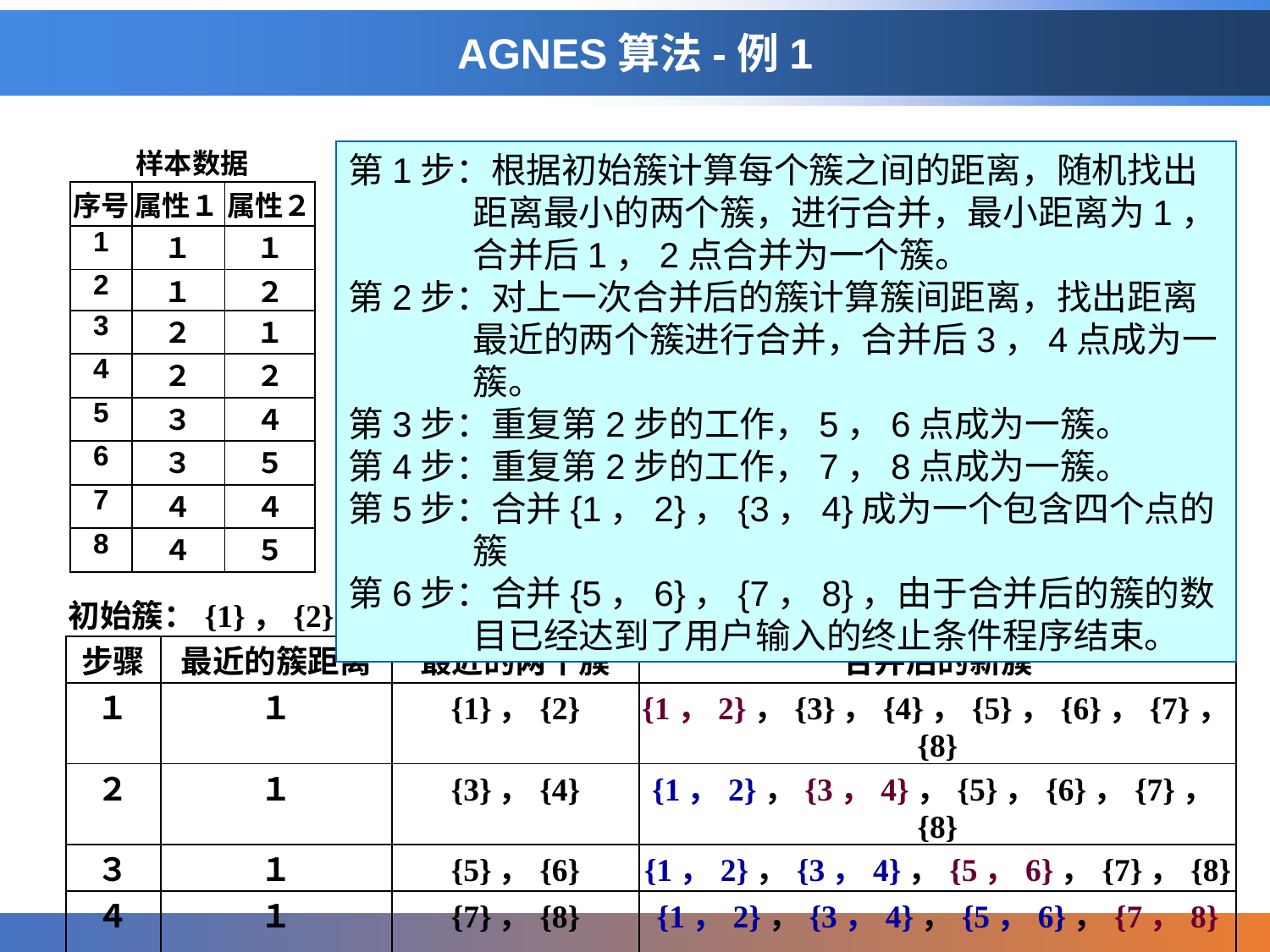

# AGNES算法-例1
| 样本数据 |  |  |
| --- | --- | --- |
| 序号 | 属性１ | 属性２ |
| 1 | １ | １ |
| 2 | １ | ２ |
| 3 | ２ | １ |
| 4 | ２ | ２ |
| 5 | ３ | ４ |
| 6 | ３ | ５ |
| 7 | ４ | ４ |
| 8 | ４ | ５ |
第1步：根据初始簇计算每个簇之间的距离，随机找出距离最小的两个簇，进行合并，最小距离为1，合并后1，2点合并为一个簇。
第2步：对上一次合并后的簇计算簇间距离，找出距离最近的两个簇进行合并，合并后3，4点成为一簇。
第3步：重复第2步的工作，5，6点成为一簇。
第4步：重复第2步的工作，7，8点成为一簇。
第5步：合并{1，2}，{3，4}成为一个包含四个点的簇
第6步：合并{5，6}，{7，8}，由于合并后的簇的数目已经达到了用户输入的终止条件程序结束。

| 初始簇：{1}，{2}，{3}，{4}，{5}，{6}，{7}，{8}；终止条件两个簇 |  |  |  |
| --- | --- | --- | --- |
| 步骤 | 最近的簇距离 | 最近的两个簇 | 合并后的新簇 |
| １ | １ | {1}，{2} | {1，2}，{3}，{4}，{5}，{6}，{7}，{8} |
| ２ | １ | {3}，{4} | {1，2}，{3，4}，{5}，{6}，{7}，{8} |
| ３ | １ | {5}，{6} | {1，2}，{3，4}，{5，6}，{7}，{8} |
| ４ | １ | {7}，{8} | {1，2}，{3，4}，{5，6}，{7，8} |
| ５ | １ | {1，2}，{3，4} | {1，2，3，4}，{5，6}，{7，8} |
| ６ | １ | {5，6}，{7，8} | {1，2，3，4}，{5，6，7，8} 结束 |